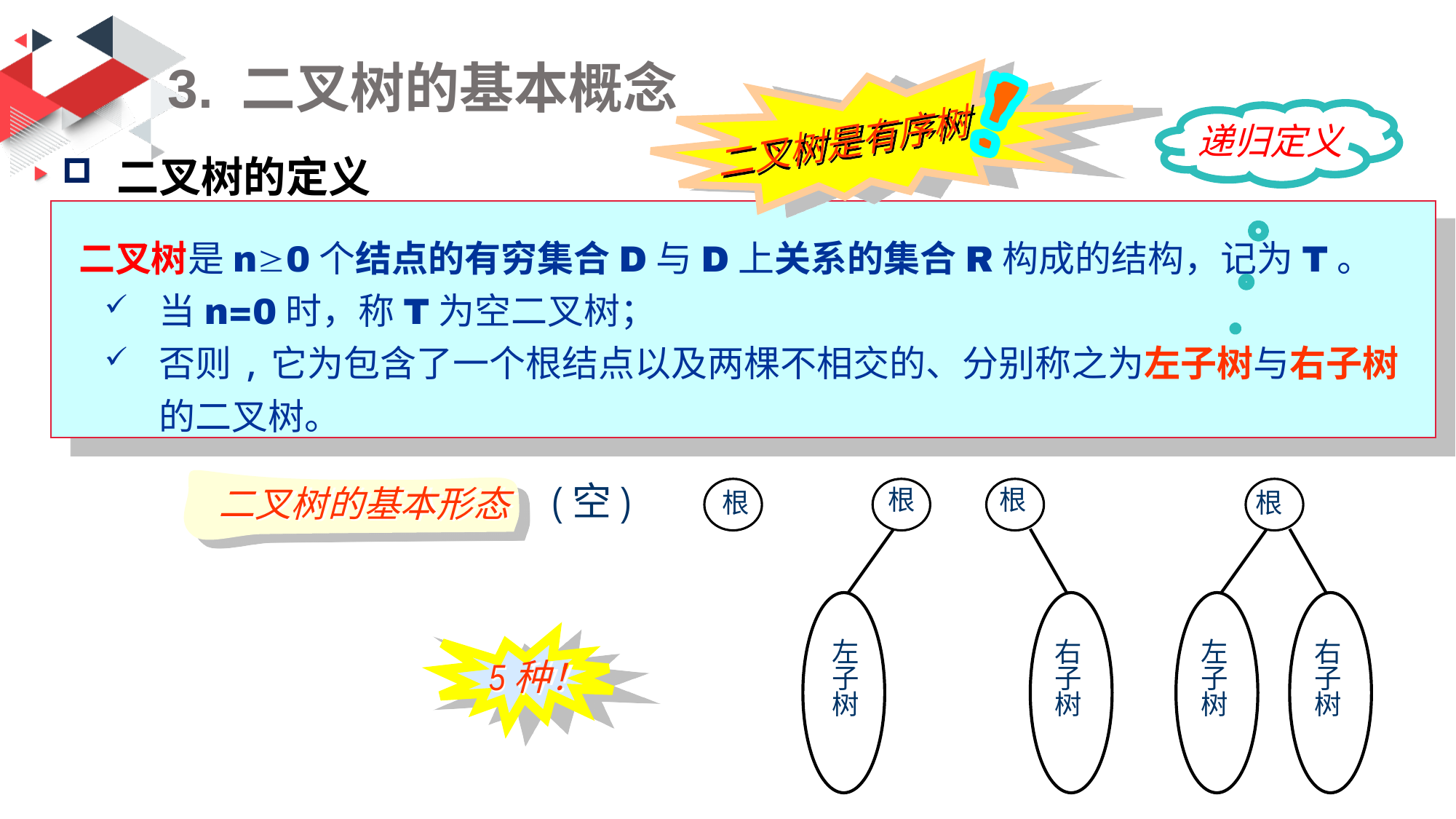

# 3. 二叉树的基本概念

二叉树是有序树

递归定义
二叉树的定义

 二叉树是n≥0个结点的有穷集合D与D上关系的集合R构成的结构，记为T。
当n=0时，称T为空二叉树；
否则,它为包含了一个根结点以及两棵不相交的、分别称之为左子树与右子树的二叉树。

二叉树的基本形态
(空)
根

左
子
树
根

右
子
树

根

根

右
子
树

左
子
树

5种！